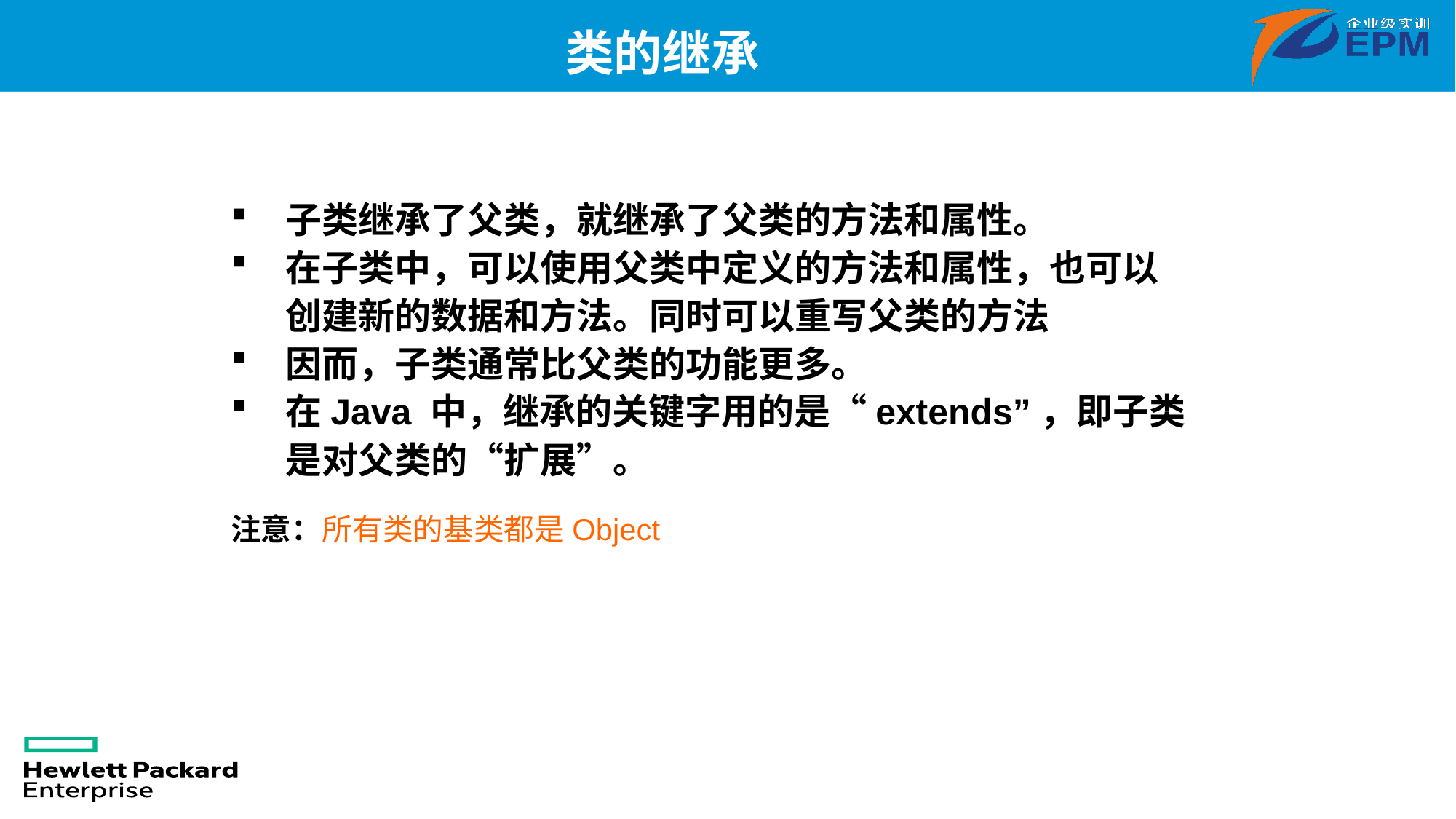

类的继承
子类继承了父类，就继承了父类的方法和属性。
在子类中，可以使用父类中定义的方法和属性，也可以创建新的数据和方法。同时可以重写父类的方法
因而，子类通常比父类的功能更多。
在Java 中，继承的关键字用的是“extends”，即子类是对父类的“扩展”。

注意：所有类的基类都是Object